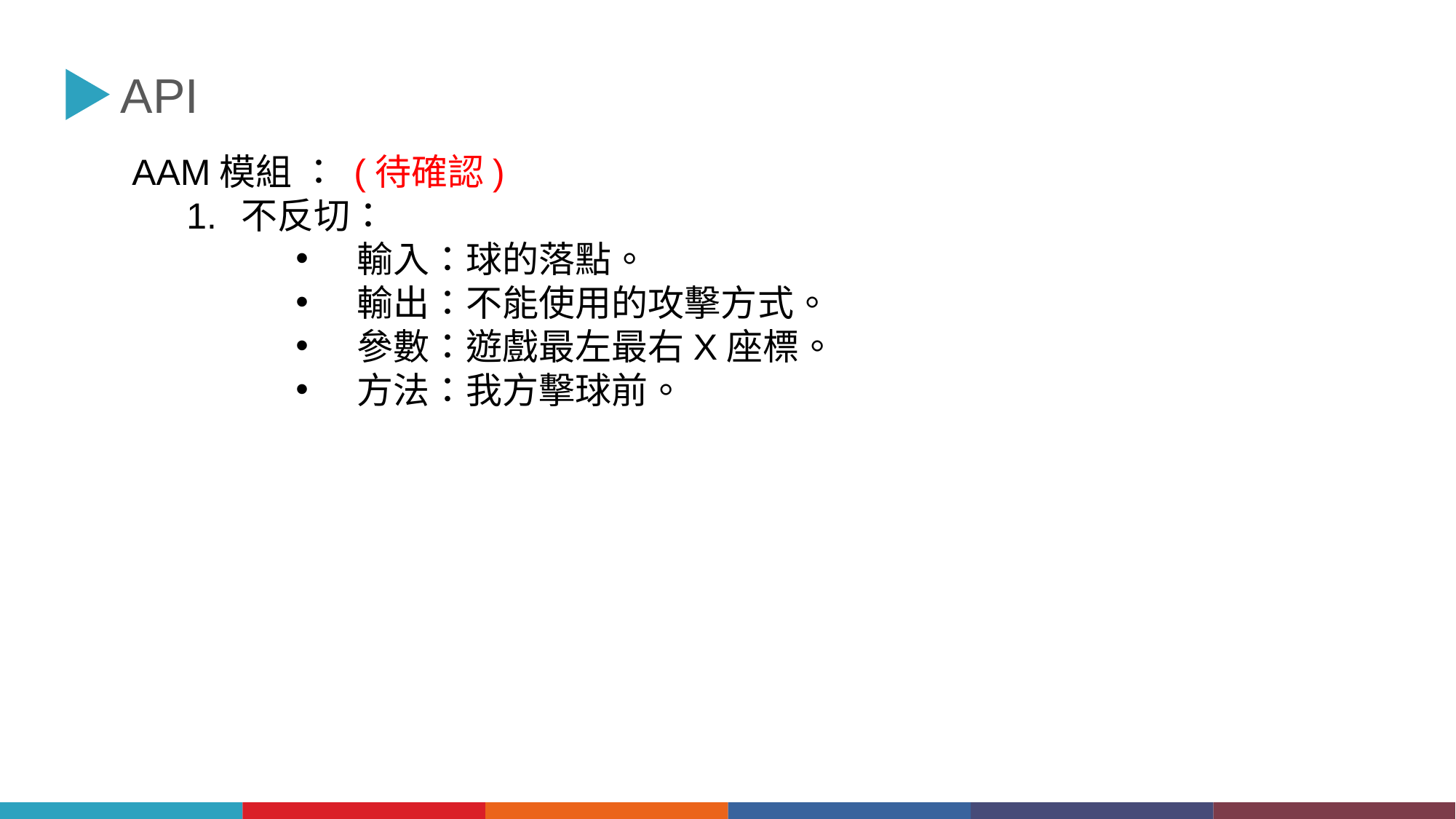

API

AAM模組 ： (待確認)
不反切：
輸入：球的落點。
輸出：不能使用的攻擊方式。
參數：遊戲最左最右X座標。
方法：我方擊球前。